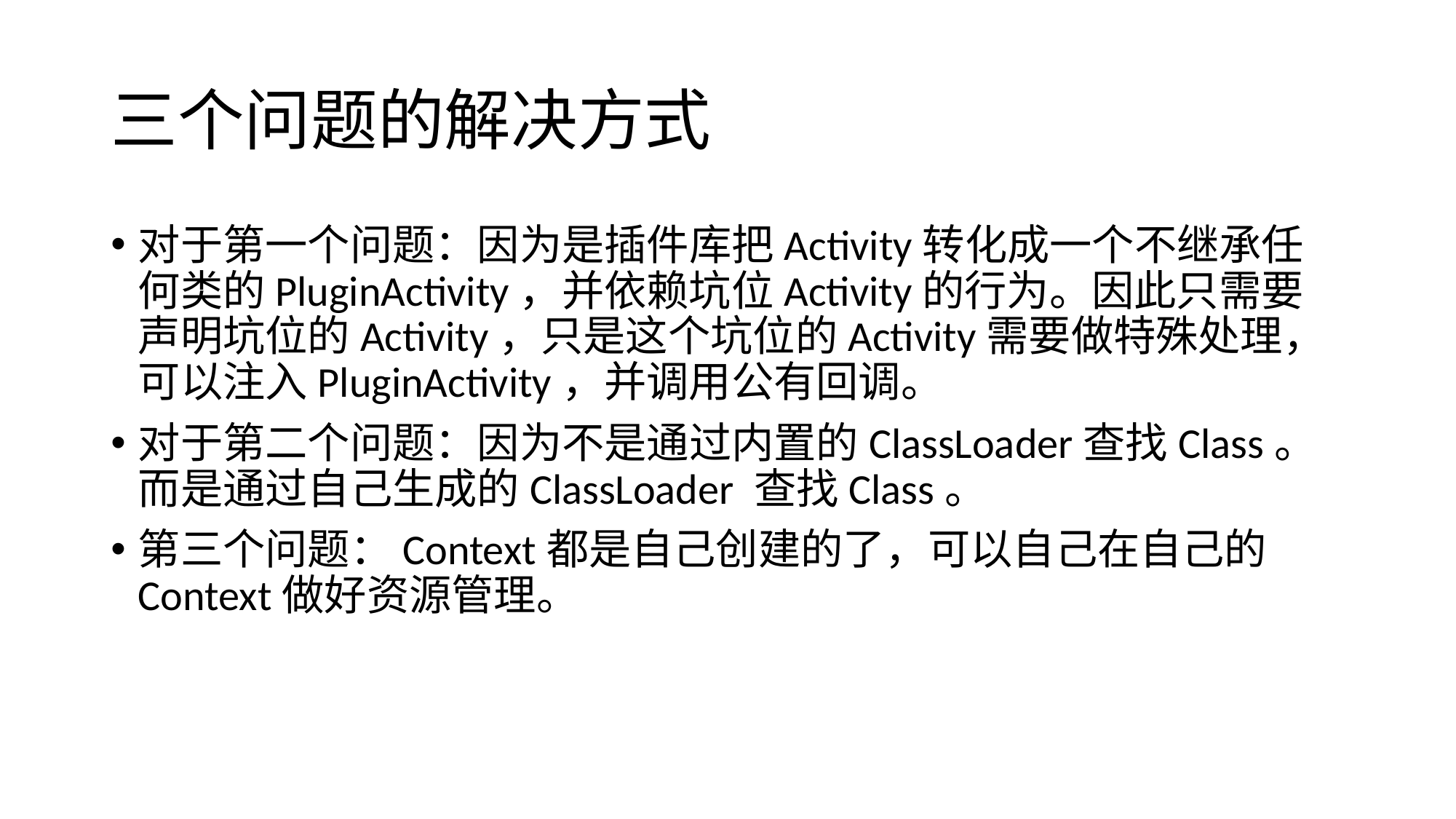

# 三个问题的解决方式
对于第一个问题：因为是插件库把Activity转化成一个不继承任何类的PluginActivity，并依赖坑位Activity的行为。因此只需要声明坑位的Activity，只是这个坑位的Activity需要做特殊处理，可以注入PluginActivity，并调用公有回调。
对于第二个问题：因为不是通过内置的ClassLoader查找Class。而是通过自己生成的ClassLoader 查找Class。
第三个问题：Context都是自己创建的了，可以自己在自己的Context做好资源管理。